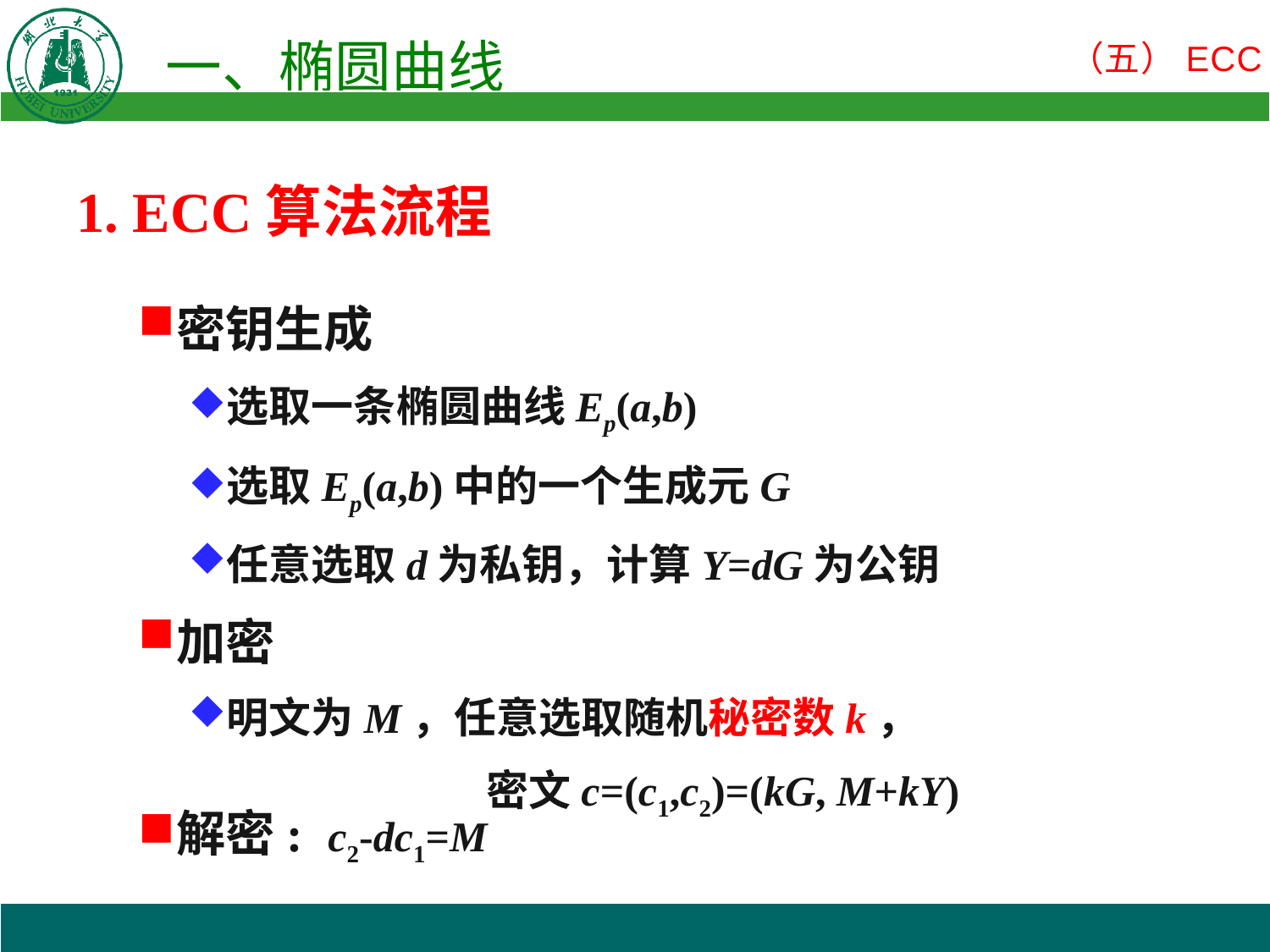

1. ECC算法流程
密钥生成
选取一条椭圆曲线Ep(a,b)
选取Ep(a,b)中的一个生成元G
任意选取d为私钥，计算Y=dG为公钥
加密
明文为M，任意选取随机秘密数k，
密文c=(c1,c2)=(kG, M+kY)
解密:  c2-dc1=M